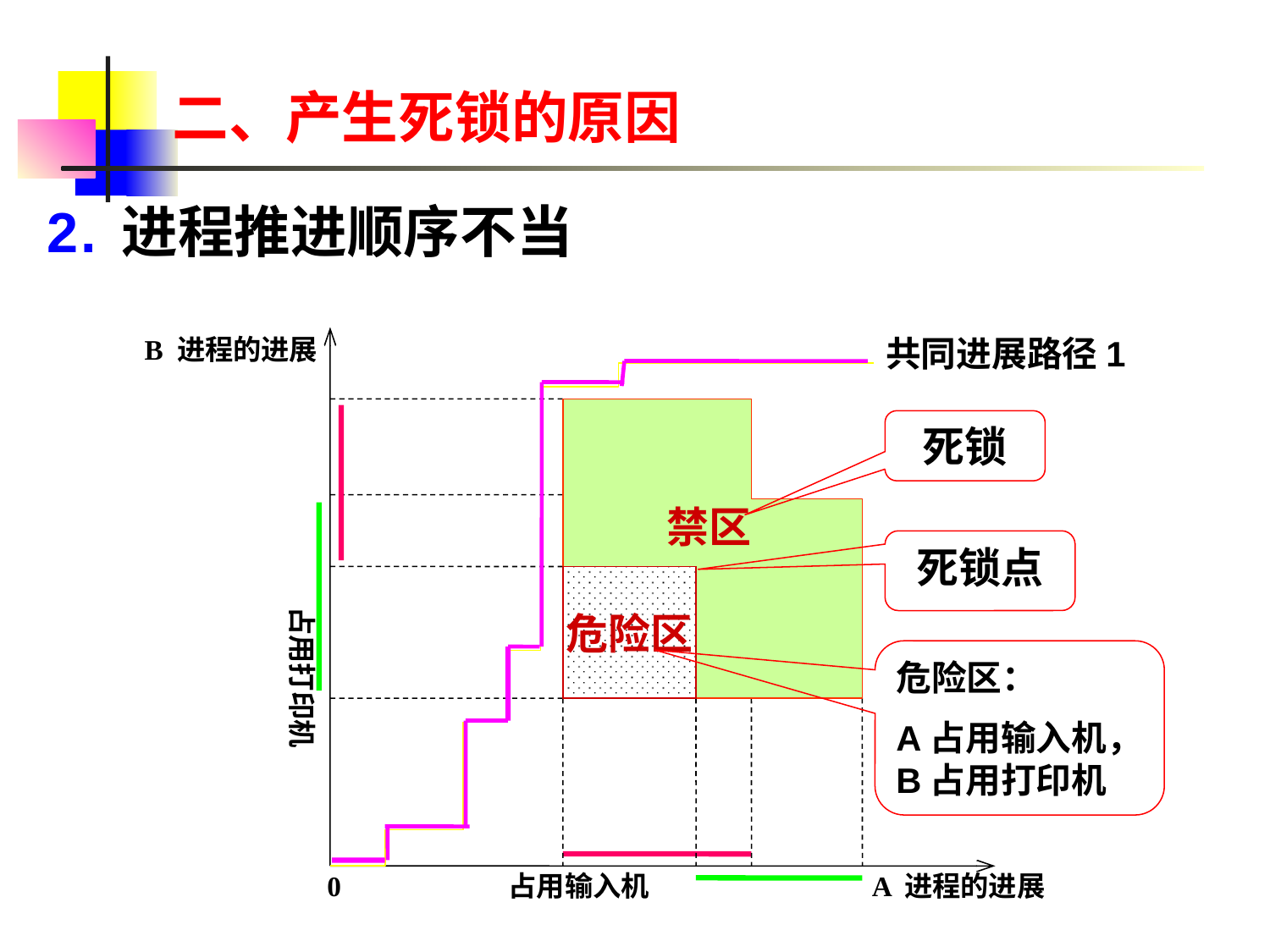

# 二、产生死锁的原因
进程推进顺序不当

B 进程的进展

危险区

禁区
占用打印机
0                       占用输入机                                  A 进程的进展
共同进展路径1

死锁
死锁点
危险区：
A占用输入机，B占用打印机